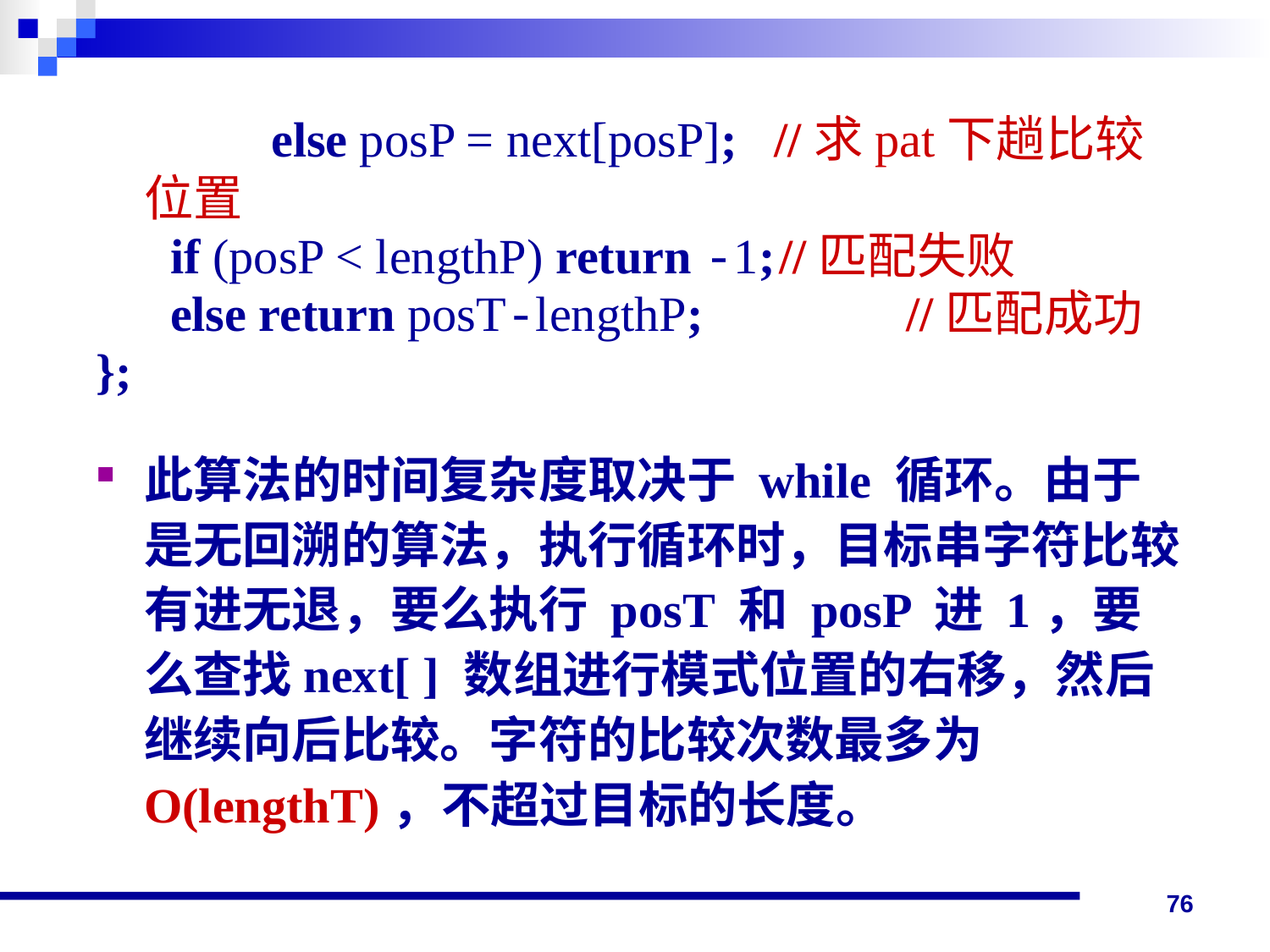

else posP = next[posP];   //求pat下趟比较位置
      if (posP < lengthP) return -1;	//匹配失败
      else return posT-lengthP;		//匹配成功
};

此算法的时间复杂度取决于 while 循环。由于是无回溯的算法，执行循环时，目标串字符比较有进无退，要么执行 posT 和 posP 进 1，要么查找next[ ] 数组进行模式位置的右移，然后继续向后比较。字符的比较次数最多为 O(lengthT)，不超过目标的长度。
76